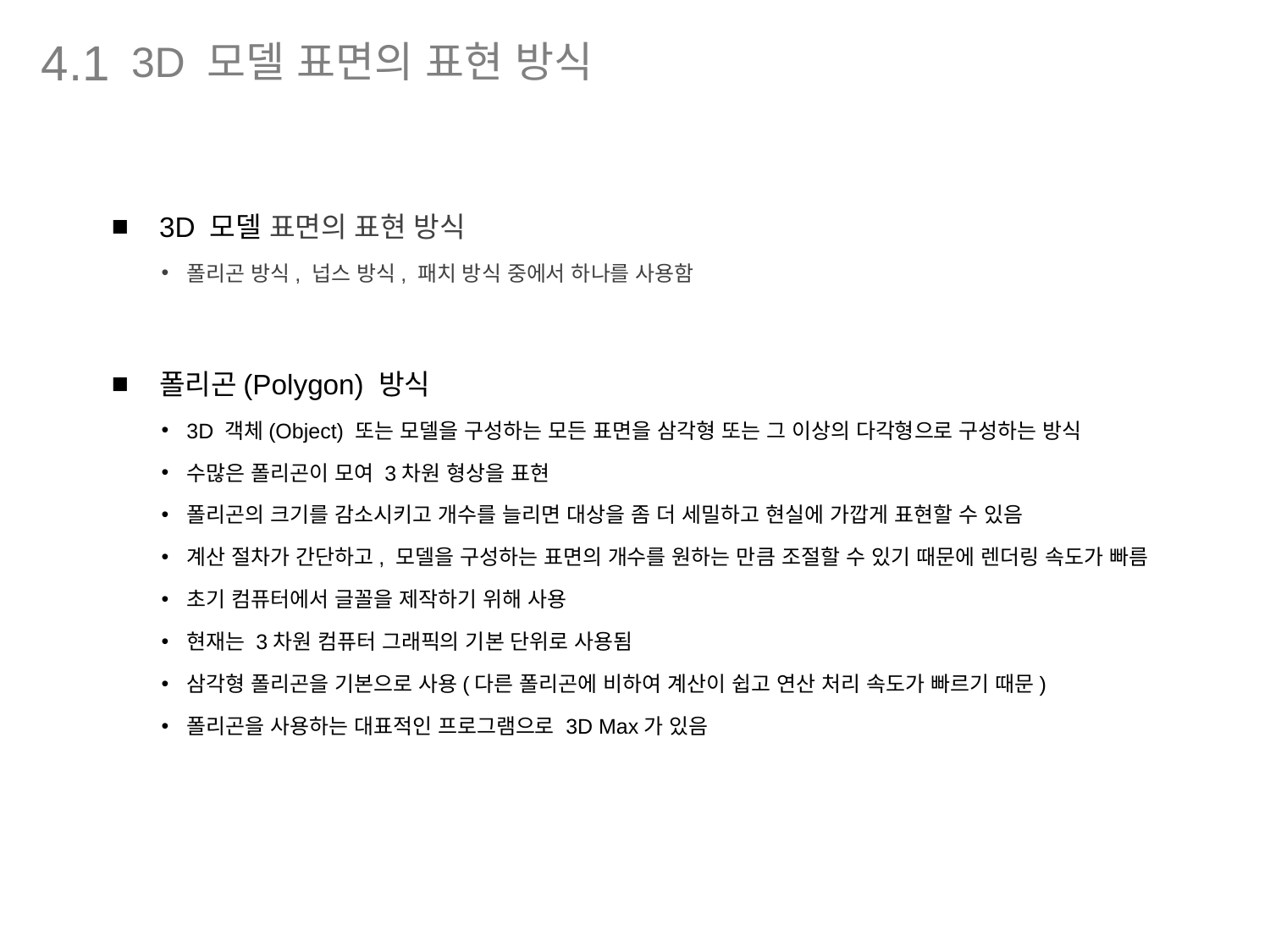

3D 모델 표면의 표현 방식
4.1
3D 모델 표면의 표현 방식
폴리곤 방식, 넙스 방식, 패치 방식 중에서 하나를 사용함

폴리곤(Polygon) 방식
3D 객체(Object) 또는 모델을 구성하는 모든 표면을 삼각형 또는 그 이상의 다각형으로 구성하는 방식
수많은 폴리곤이 모여 3차원 형상을 표현
폴리곤의 크기를 감소시키고 개수를 늘리면 대상을 좀 더 세밀하고 현실에 가깝게 표현할 수 있음
계산 절차가 간단하고, 모델을 구성하는 표면의 개수를 원하는 만큼 조절할 수 있기 때문에 렌더링 속도가 빠름
초기 컴퓨터에서 글꼴을 제작하기 위해 사용
현재는 3차원 컴퓨터 그래픽의 기본 단위로 사용됨
삼각형 폴리곤을 기본으로 사용(다른 폴리곤에 비하여 계산이 쉽고 연산 처리 속도가 빠르기 때문)
폴리곤을 사용하는 대표적인 프로그램으로 3D Max가 있음